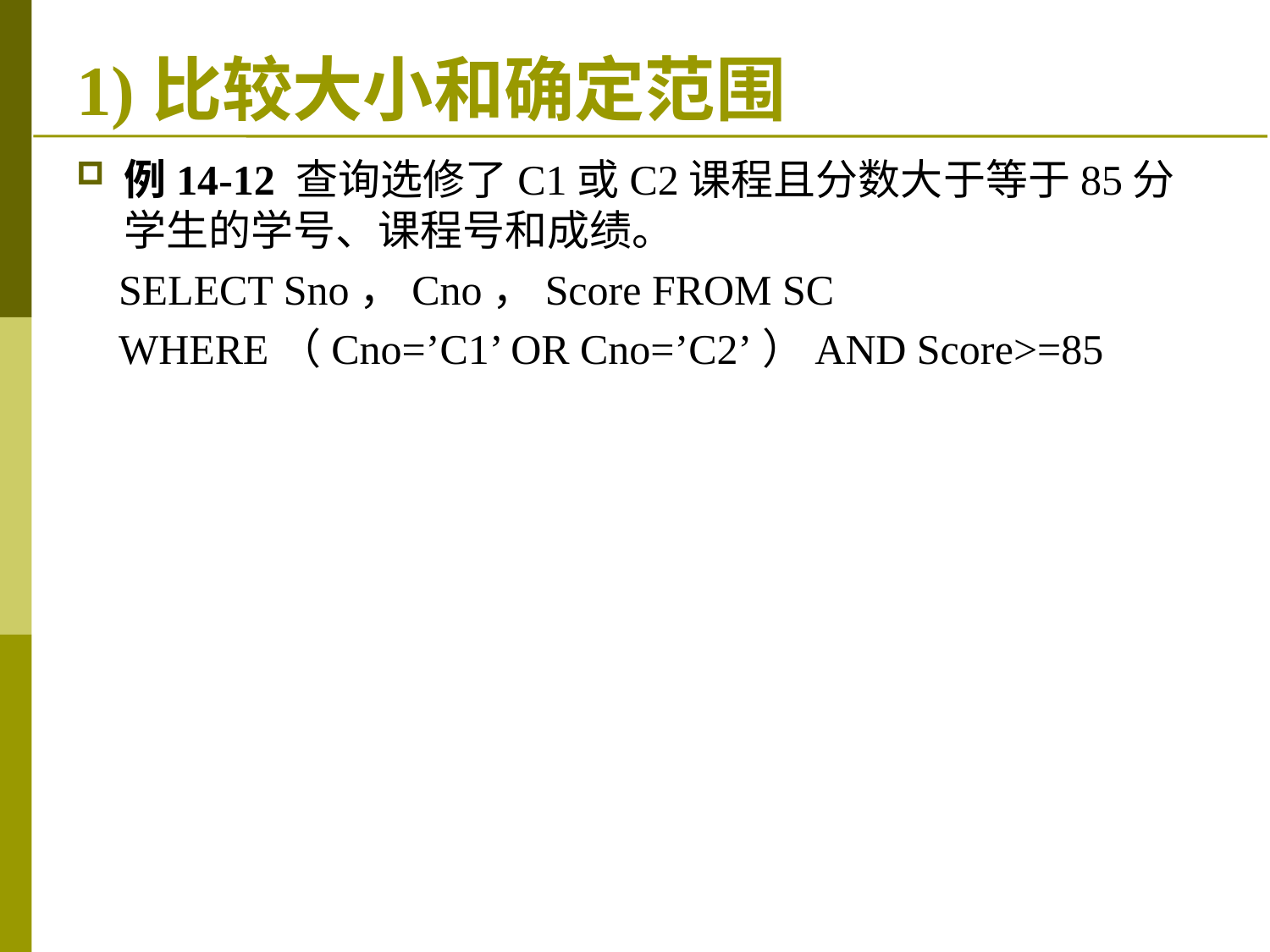

# 1)比较大小和确定范围
例14-12 查询选修了C1或C2课程且分数大于等于85分学生的学号、课程号和成绩。
    SELECT Sno，Cno，Score FROM SC
    WHERE（Cno=’C1’ OR Cno=’C2’）AND Score>=85